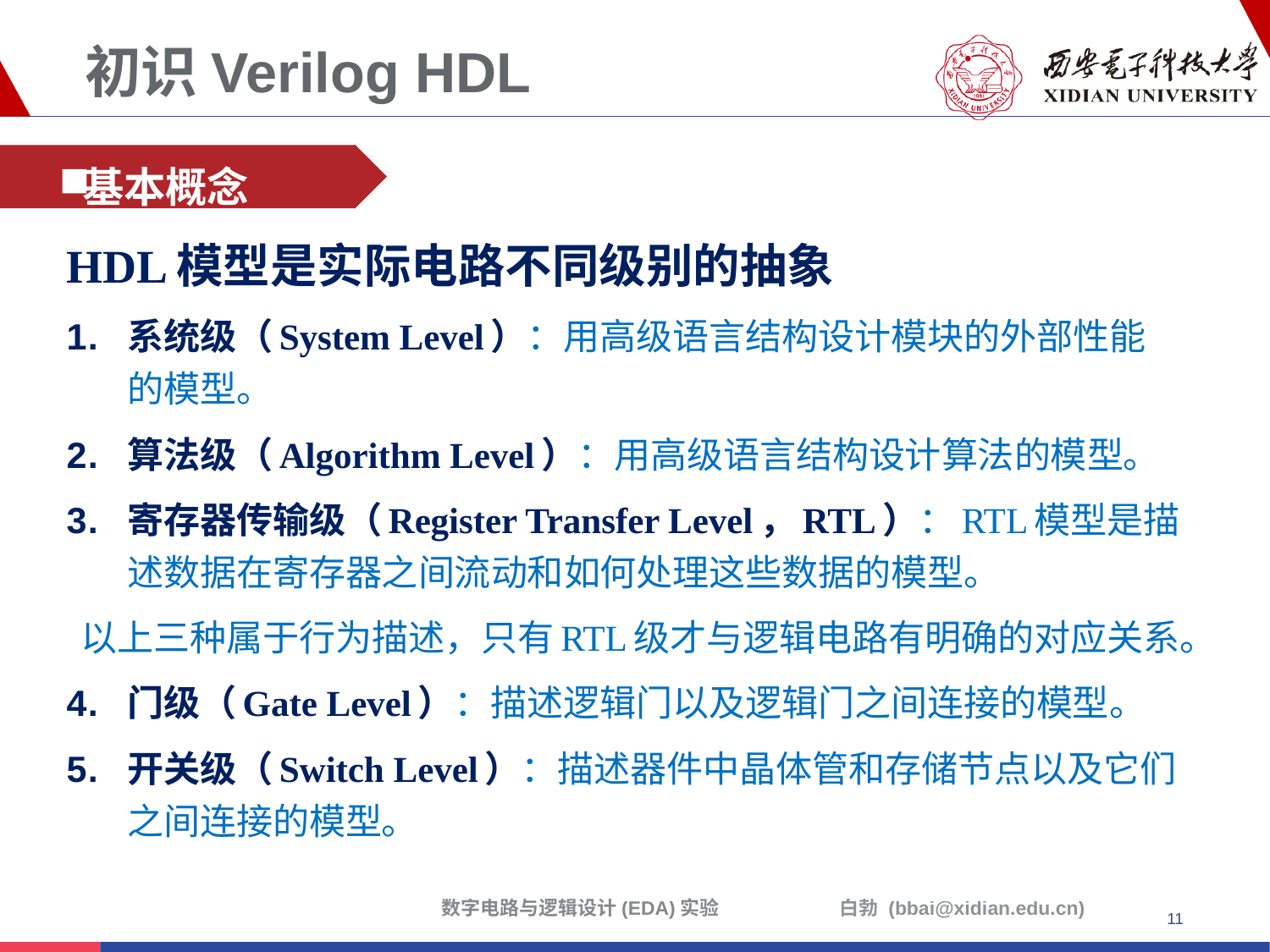

# 初识Verilog HDL
基本概念
HDL模型是实际电路不同级别的抽象
系统级（System Level）：用高级语言结构设计模块的外部性能的模型。
算法级（Algorithm Level）：用高级语言结构设计算法的模型。
寄存器传输级（Register Transfer Level，RTL）：RTL模型是描述数据在寄存器之间流动和如何处理这些数据的模型。
 以上三种属于行为描述，只有RTL级才与逻辑电路有明确的对应关系。
门级（Gate Level）：描述逻辑门以及逻辑门之间连接的模型。
开关级（Switch Level）：描述器件中晶体管和存储节点以及它们之间连接的模型。
数字电路与逻辑设计(EDA)实验
11